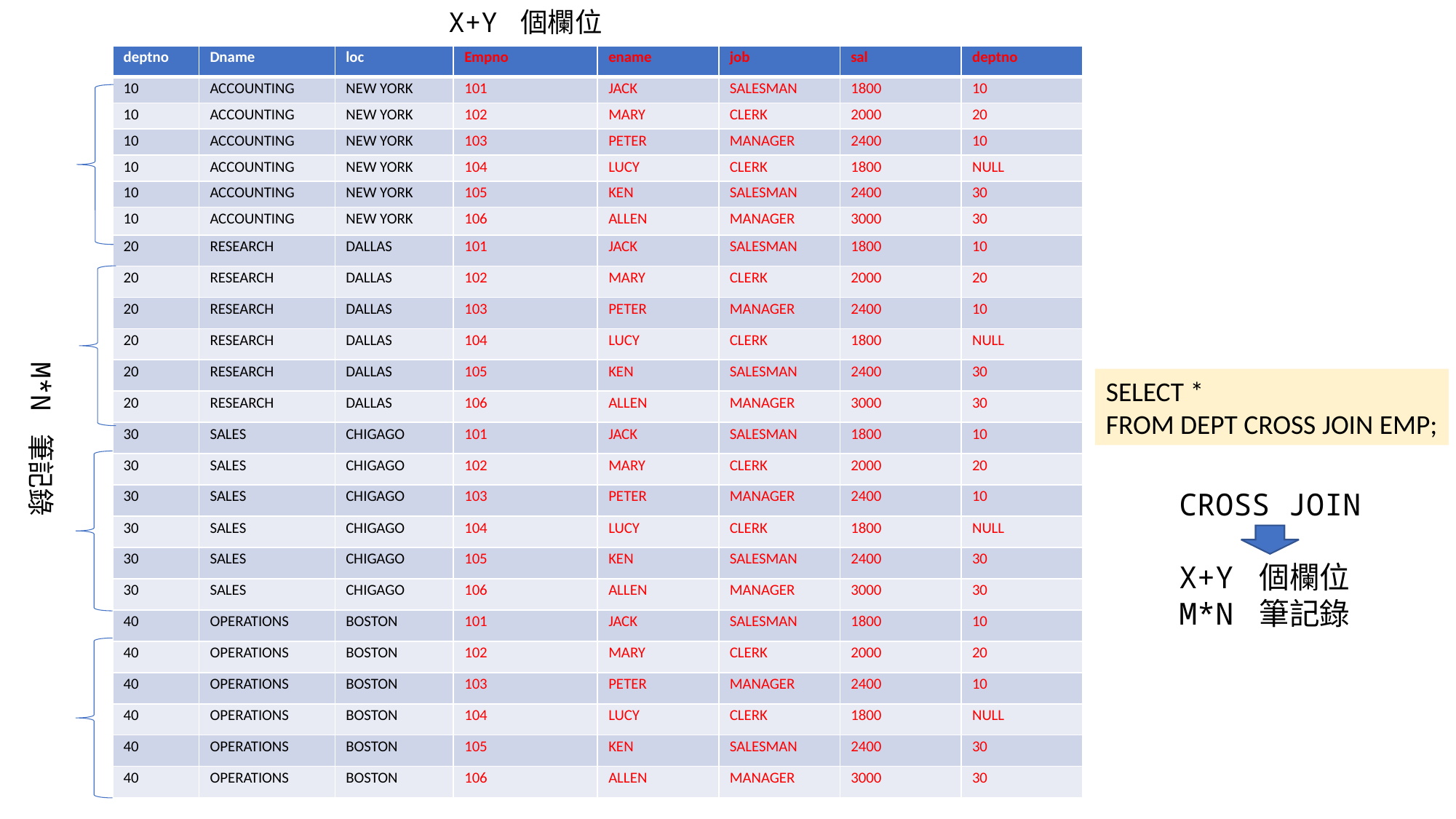

X+Y 個欄位
| deptno | Dname | loc | Empno | ename | job | sal | deptno |
| --- | --- | --- | --- | --- | --- | --- | --- |
| 10 | ACCOUNTING | NEW YORK | 101 | JACK | SALESMAN | 1800 | 10 |
| 10 | ACCOUNTING | NEW YORK | 102 | MARY | CLERK | 2000 | 20 |
| 10 | ACCOUNTING | NEW YORK | 103 | PETER | MANAGER | 2400 | 10 |
| 10 | ACCOUNTING | NEW YORK | 104 | LUCY | CLERK | 1800 | NULL |
| 10 | ACCOUNTING | NEW YORK | 105 | KEN | SALESMAN | 2400 | 30 |
| 10 | ACCOUNTING | NEW YORK | 106 | ALLEN | MANAGER | 3000 | 30 |
| 20 | RESEARCH | DALLAS | 101 | JACK | SALESMAN | 1800 | 10 |
| 20 | RESEARCH | DALLAS | 102 | MARY | CLERK | 2000 | 20 |
| 20 | RESEARCH | DALLAS | 103 | PETER | MANAGER | 2400 | 10 |
| 20 | RESEARCH | DALLAS | 104 | LUCY | CLERK | 1800 | NULL |
| 20 | RESEARCH | DALLAS | 105 | KEN | SALESMAN | 2400 | 30 |
| 20 | RESEARCH | DALLAS | 106 | ALLEN | MANAGER | 3000 | 30 |
| 30 | SALES | CHIGAGO | 101 | JACK | SALESMAN | 1800 | 10 |
| 30 | SALES | CHIGAGO | 102 | MARY | CLERK | 2000 | 20 |
| 30 | SALES | CHIGAGO | 103 | PETER | MANAGER | 2400 | 10 |
| 30 | SALES | CHIGAGO | 104 | LUCY | CLERK | 1800 | NULL |
| 30 | SALES | CHIGAGO | 105 | KEN | SALESMAN | 2400 | 30 |
| 30 | SALES | CHIGAGO | 106 | ALLEN | MANAGER | 3000 | 30 |
| 40 | OPERATIONS | BOSTON | 101 | JACK | SALESMAN | 1800 | 10 |
| 40 | OPERATIONS | BOSTON | 102 | MARY | CLERK | 2000 | 20 |
| 40 | OPERATIONS | BOSTON | 103 | PETER | MANAGER | 2400 | 10 |
| 40 | OPERATIONS | BOSTON | 104 | LUCY | CLERK | 1800 | NULL |
| 40 | OPERATIONS | BOSTON | 105 | KEN | SALESMAN | 2400 | 30 |
| 40 | OPERATIONS | BOSTON | 106 | ALLEN | MANAGER | 3000 | 30 |

M*N 筆記錄
SELECT *
FROM DEPT CROSS JOIN EMP;

CROSS JOIN

X+Y 個欄位
M*N 筆記錄